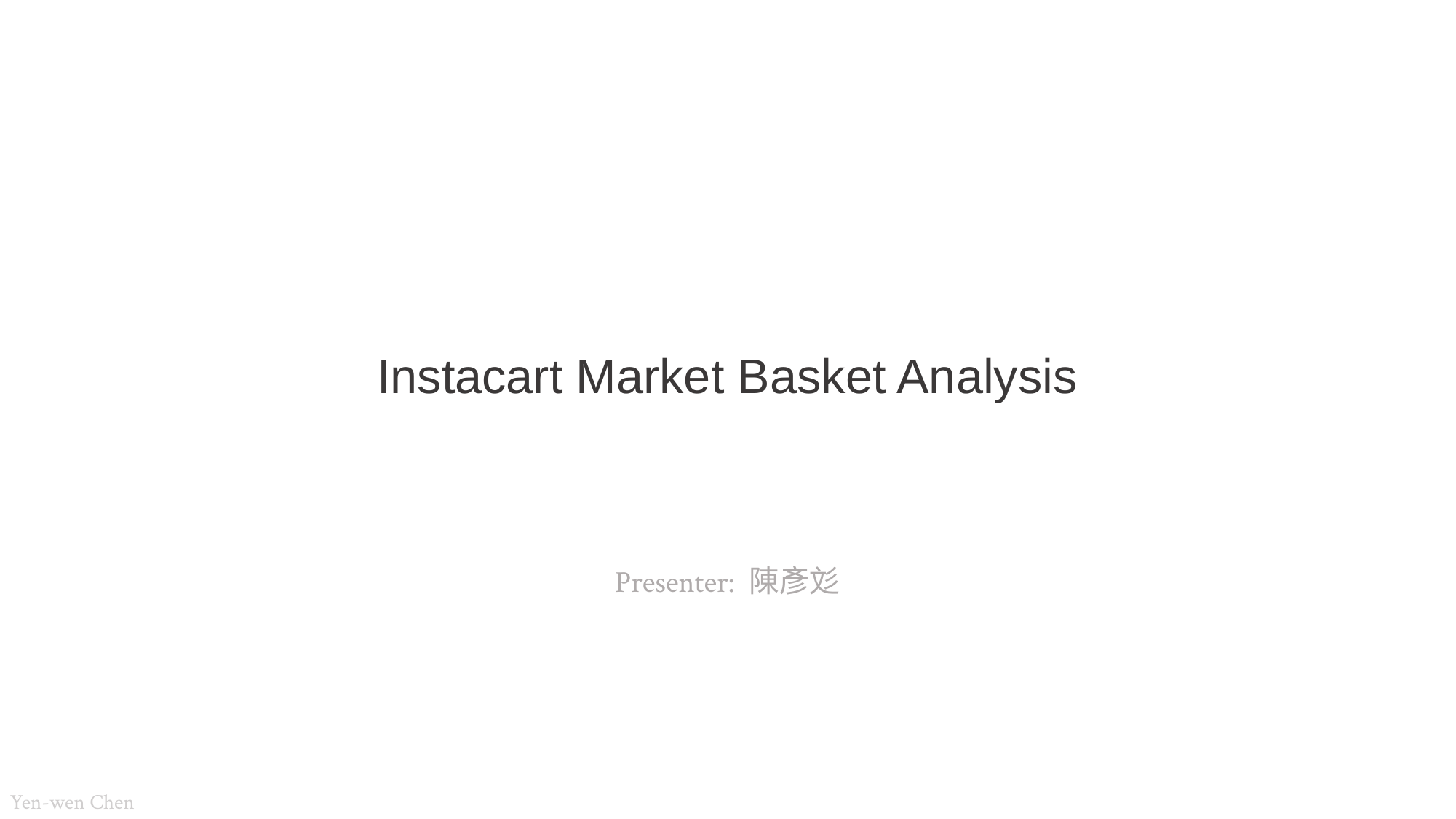

# Instacart Market Basket Analysis

Presenter: 陳彥彣

14